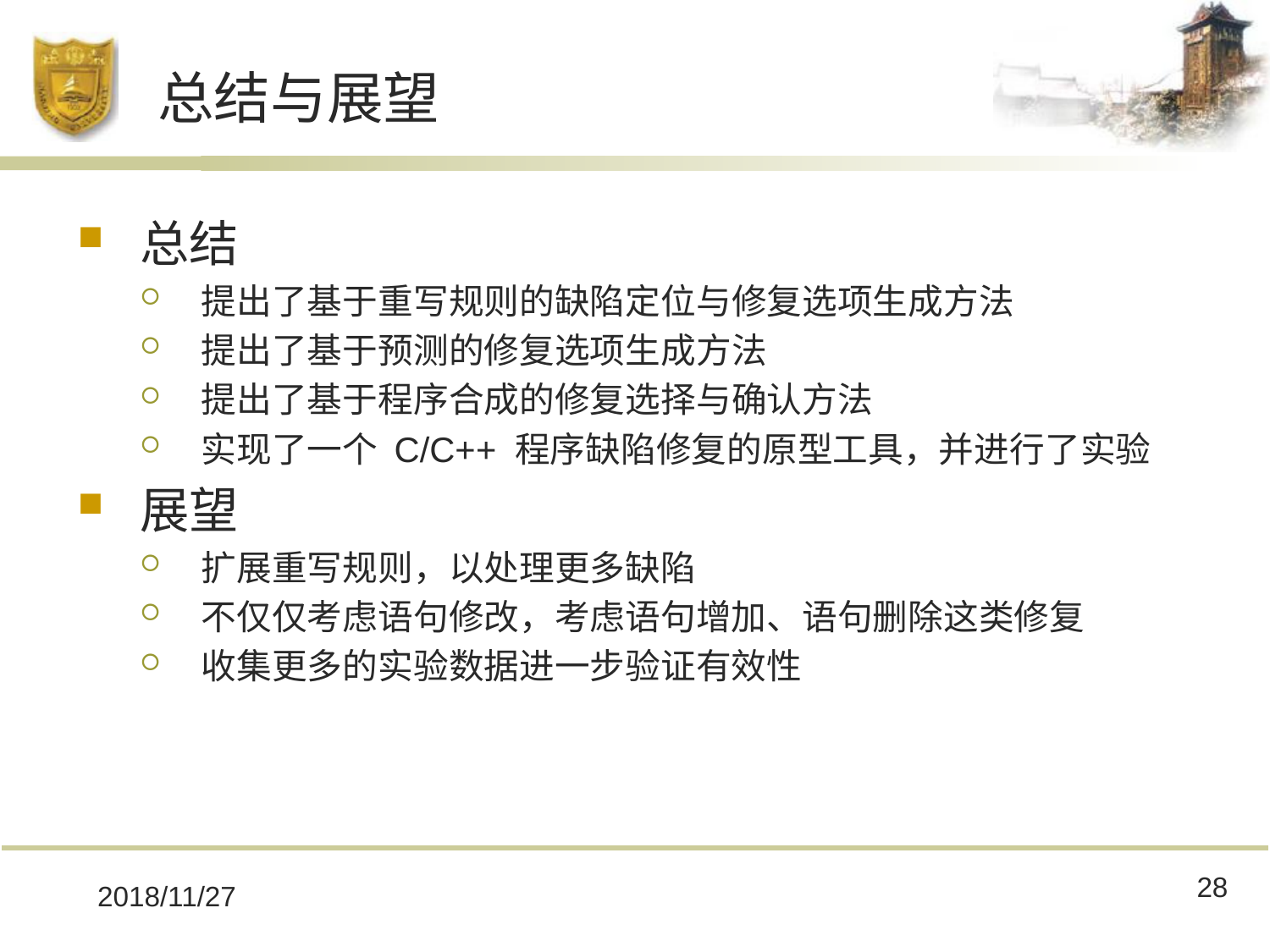

# 总结与展望
总结
提出了基于重写规则的缺陷定位与修复选项生成方法
提出了基于预测的修复选项生成方法
提出了基于程序合成的修复选择与确认方法
实现了一个 C/C++ 程序缺陷修复的原型工具，并进行了实验
展望
扩展重写规则，以处理更多缺陷
不仅仅考虑语句修改，考虑语句增加、语句删除这类修复
收集更多的实验数据进一步验证有效性
28
2018/11/27